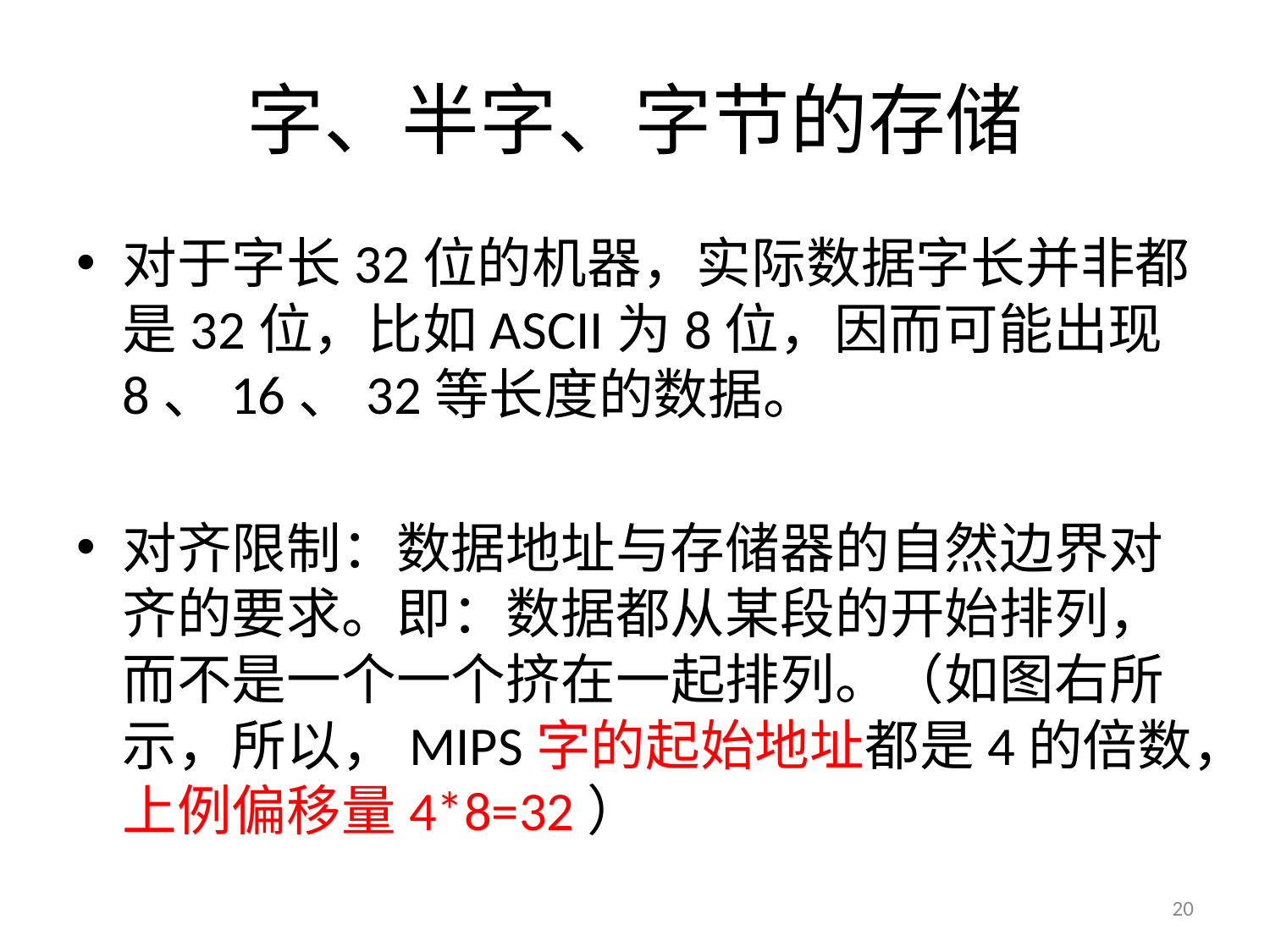

# 字、半字、字节的存储
对于字长32位的机器，实际数据字长并非都是32位，比如ASCII为8位，因而可能出现8、16、32等长度的数据。

对齐限制：数据地址与存储器的自然边界对齐的要求。即：数据都从某段的开始排列，而不是一个一个挤在一起排列。（如图右所示，所以，MIPS字的起始地址都是4的倍数，上例偏移量4*8=32）

20